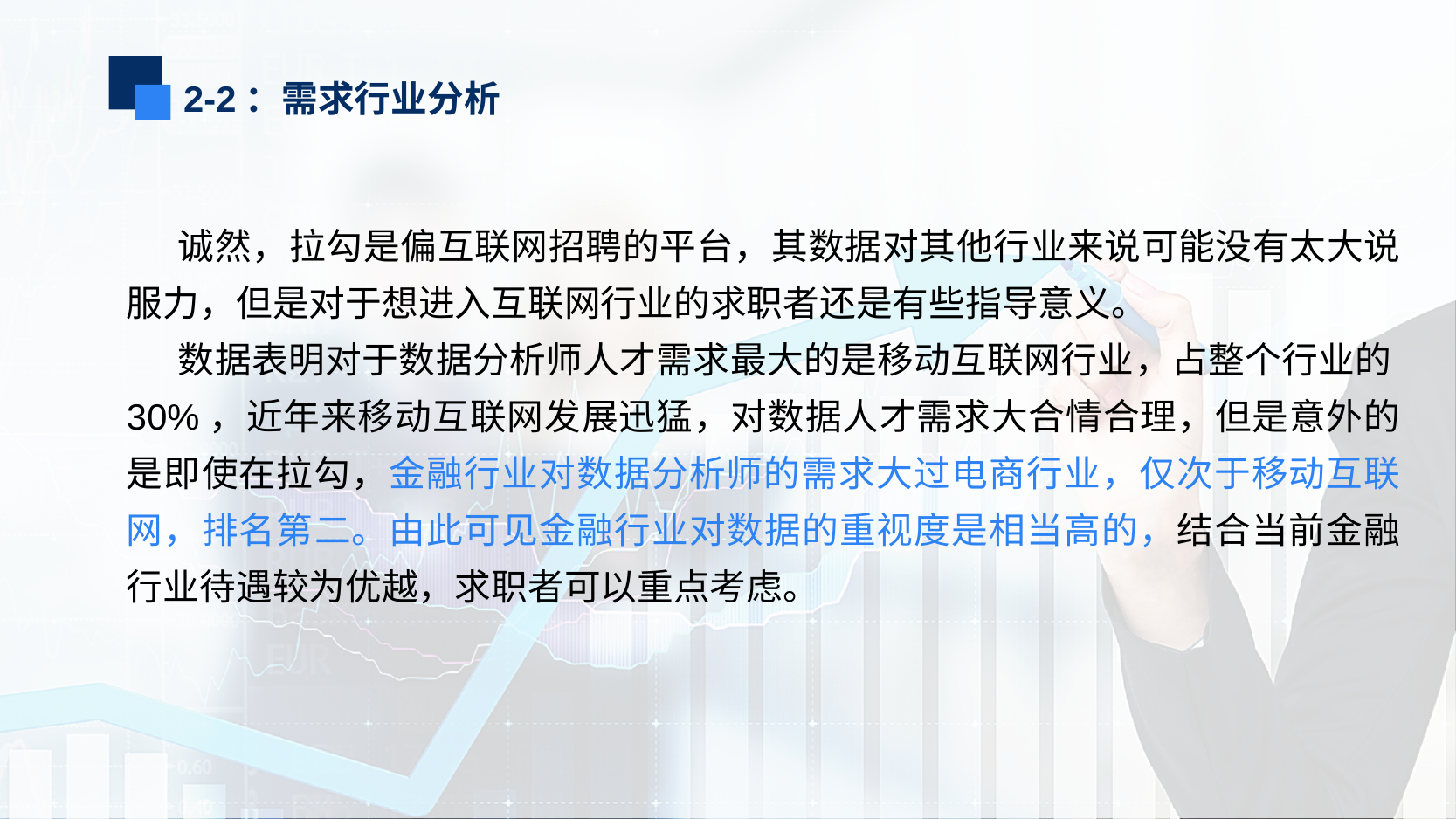

2-2：需求行业分析

诚然，拉勾是偏互联网招聘的平台，其数据对其他行业来说可能没有太大说服力，但是对于想进入互联网行业的求职者还是有些指导意义。
数据表明对于数据分析师人才需求最大的是移动互联网行业，占整个行业的30%，近年来移动互联网发展迅猛，对数据人才需求大合情合理，但是意外的是即使在拉勾，金融行业对数据分析师的需求大过电商行业，仅次于移动互联网，排名第二。由此可见金融行业对数据的重视度是相当高的，结合当前金融行业待遇较为优越，求职者可以重点考虑。